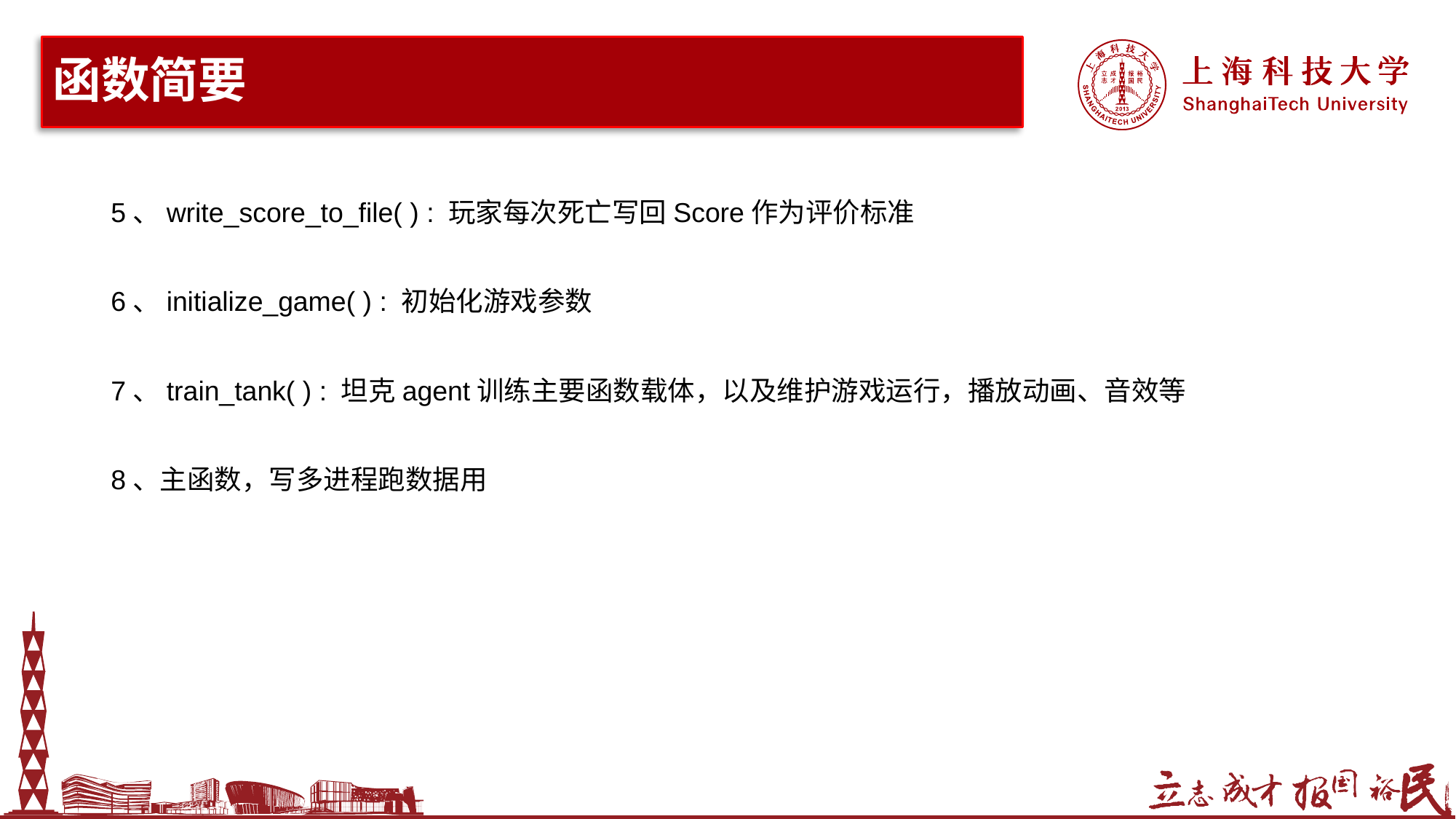

# 函数简要
5、write_score_to_file( ) : 玩家每次死亡写回Score作为评价标准

6、initialize_game( ) : 初始化游戏参数

7、train_tank( ) : 坦克agent训练主要函数载体，以及维护游戏运行，播放动画、音效等

8、主函数，写多进程跑数据用